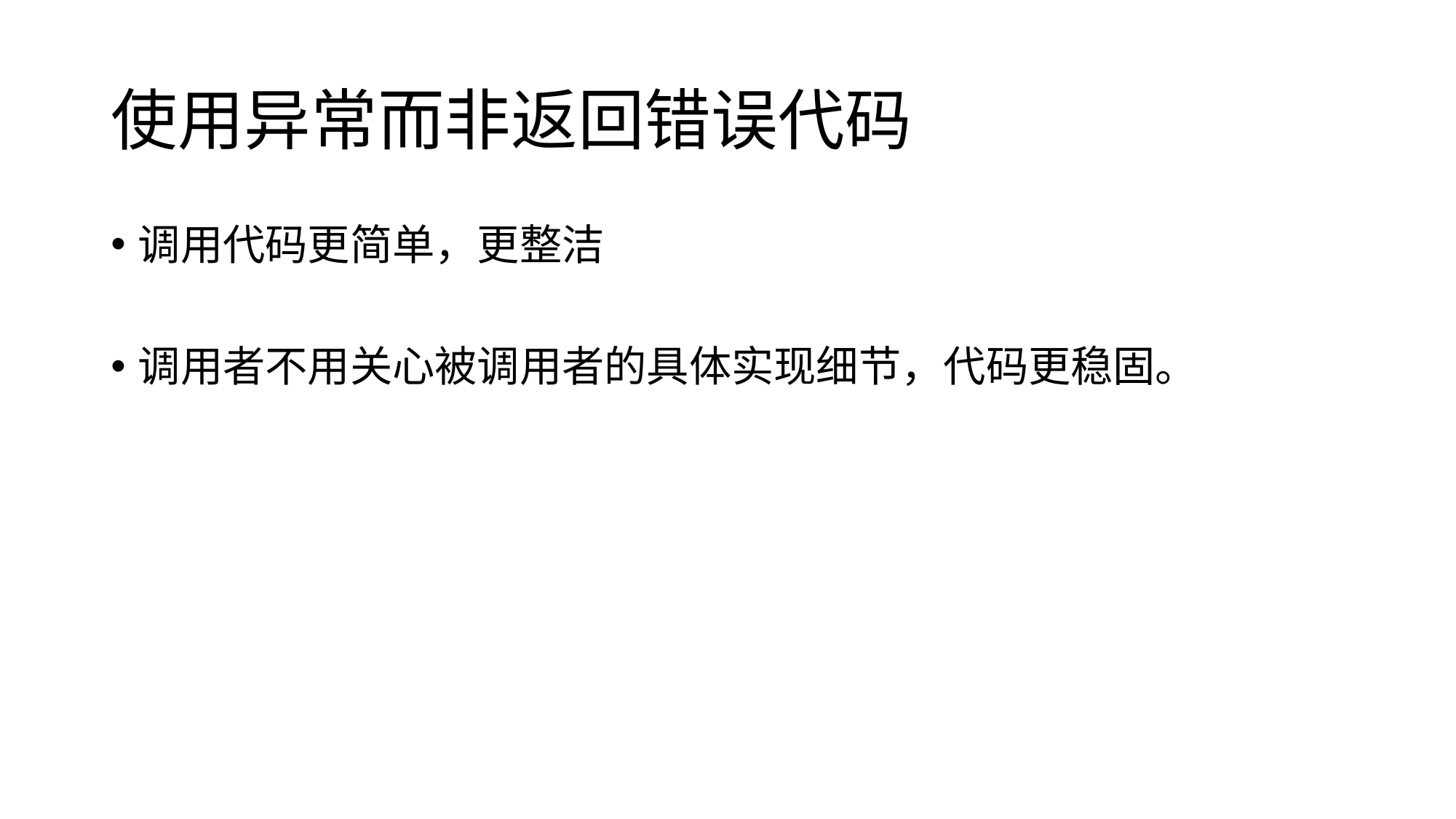

# 使用异常而非返回错误代码
调用代码更简单，更整洁

调用者不用关心被调用者的具体实现细节，代码更稳固。